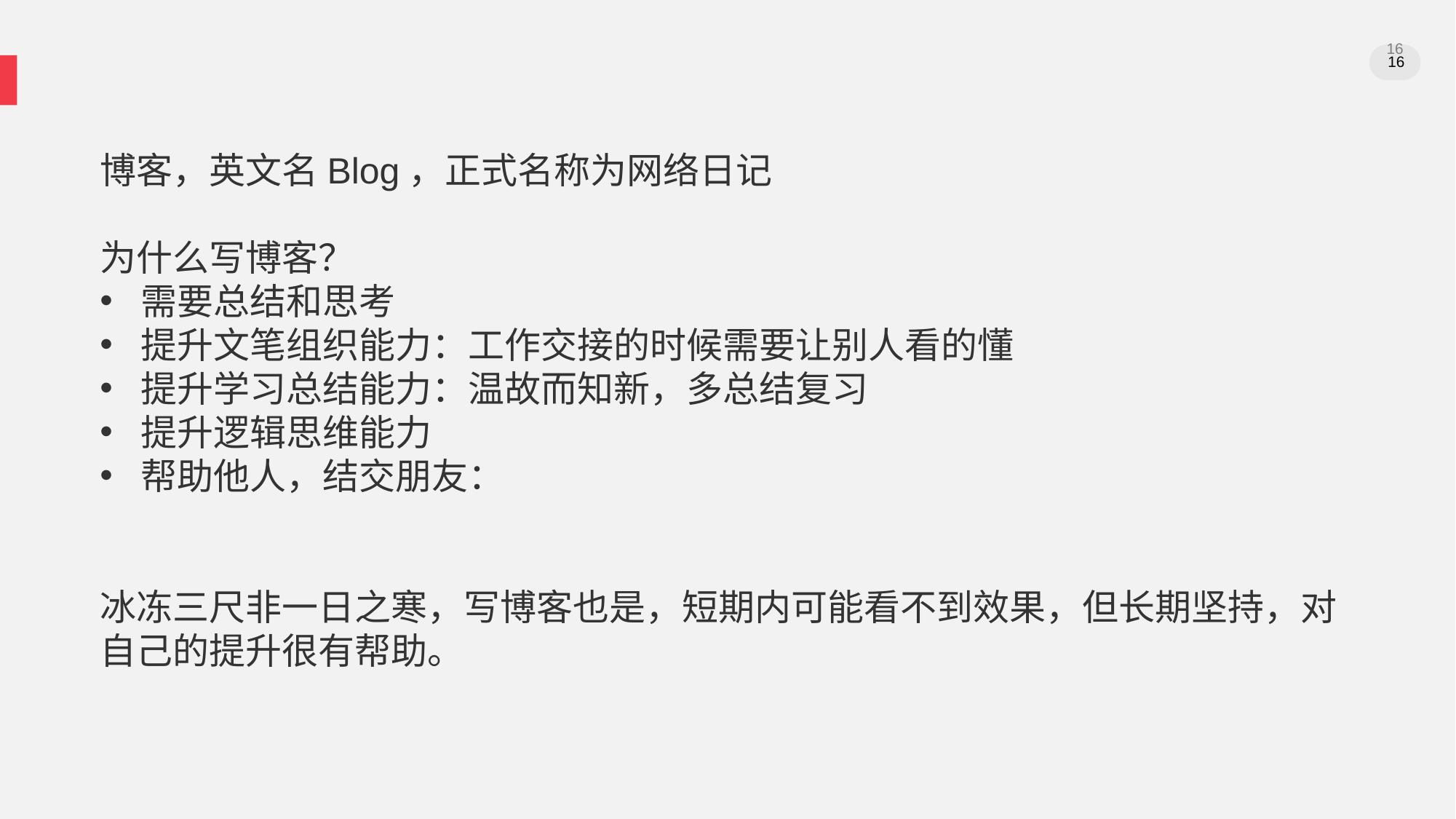

16
16

博客，英文名Blog，正式名称为网络日记

为什么写博客？
需要总结和思考
提升文笔组织能力：工作交接的时候需要让别人看的懂
提升学习总结能力：温故而知新，多总结复习
提升逻辑思维能力
帮助他人，结交朋友：

冰冻三尺非一日之寒，写博客也是，短期内可能看不到效果，但长期坚持，对自己的提升很有帮助。